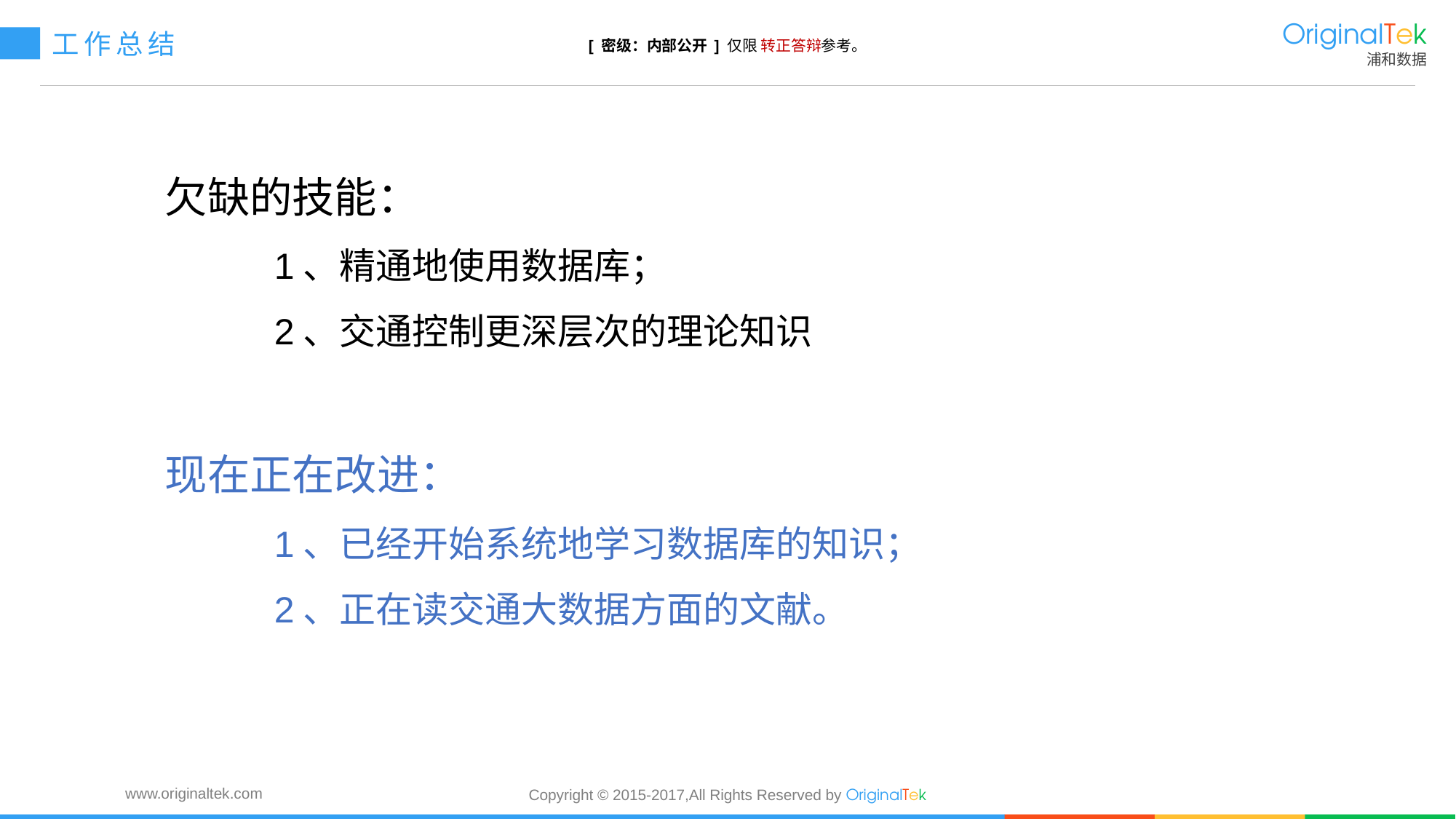

OriginalTek
浦和数据
工作总结

[ 密级：内部公开 ] 仅限 转正答辩参考。
欠缺的技能：
	1、精通地使用数据库；
	2、交通控制更深层次的理论知识
现在正在改进：
	1、已经开始系统地学习数据库的知识；
	2、正在读交通大数据方面的文献。

Copyright © 2015-2017,All Rights Reserved by OriginalTek
8
www.originaltek.com